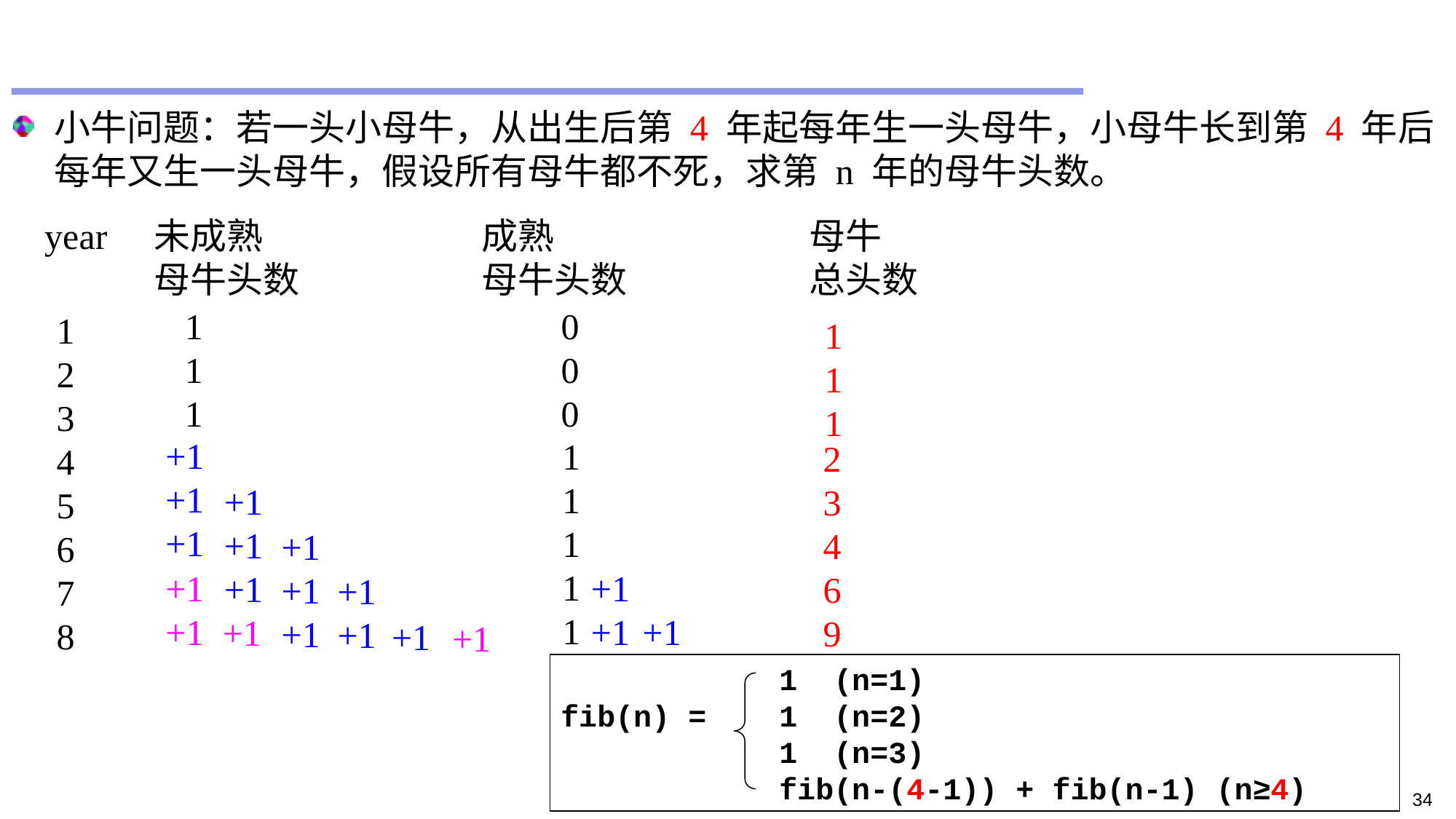

#
小牛问题：若一头小母牛，从出生后第 4 年起每年生一头母牛，小母牛长到第 4 年后每年又生一头母牛，假设所有母牛都不死，求第 n 年的母牛头数。
year	未成熟		成熟			母牛
	母牛头数		母牛头数		总头数
111
000
12345678
111
+1+1+1
11111
23469
+1+1+1
+1+1+1
+1+1
+1+1
+1+1
+1
+1
+1
+1
		1  (n=1)
fib(n) =	1  (n=2)
		1  (n=3)
		fib(n-(4-1)) + fib(n-1) (n≥4)

34